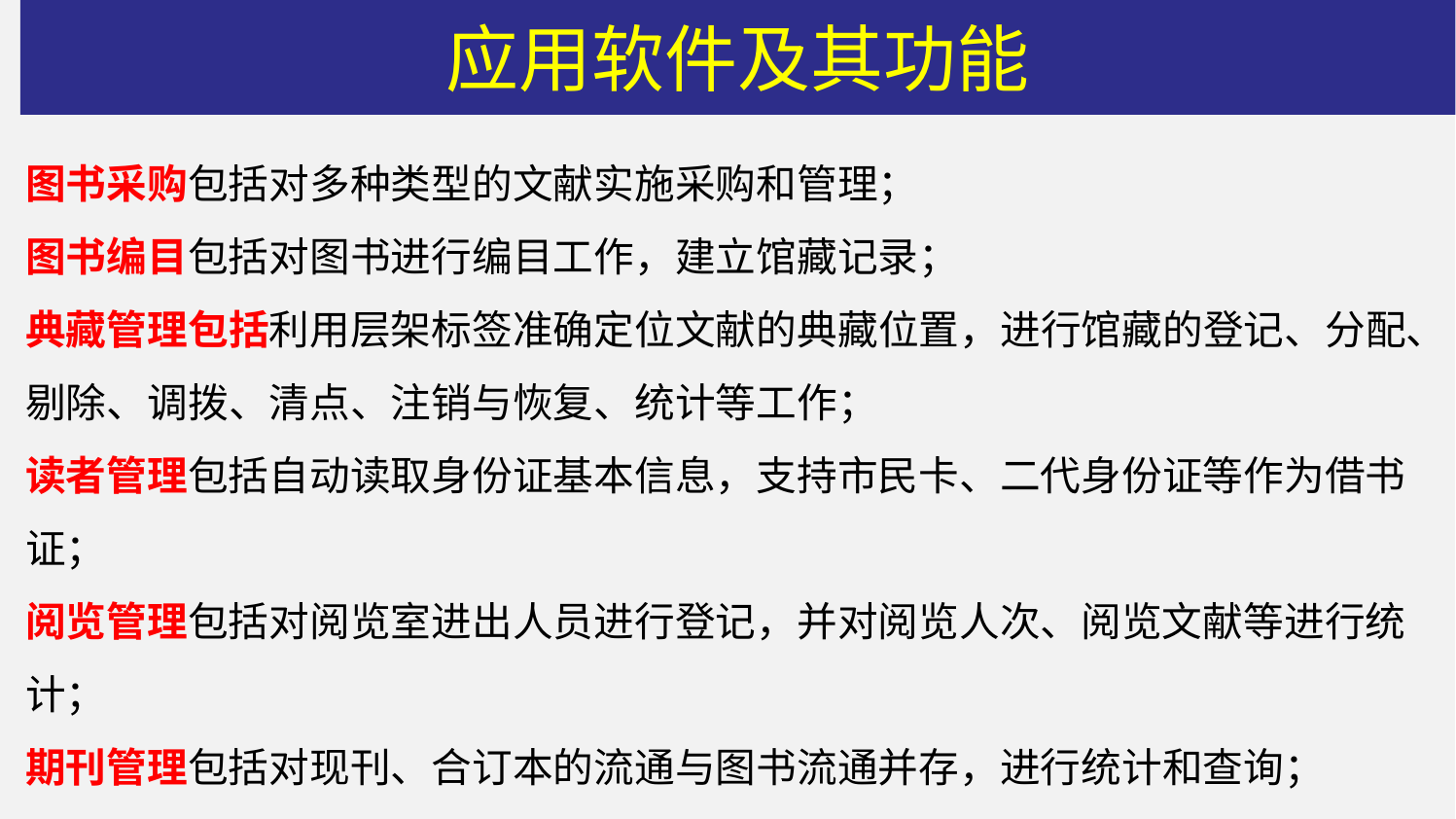

# 应用软件及其功能
图书采购包括对多种类型的文献实施采购和管理；
图书编目包括对图书进行编目工作，建立馆藏记录；
典藏管理包括利用层架标签准确定位文献的典藏位置，进行馆藏的登记、分配、剔除、调拨、清点、注销与恢复、统计等工作；
读者管理包括自动读取身份证基本信息，支持市民卡、二代身份证等作为借书证；
阅览管理包括对阅览室进出人员进行登记，并对阅览人次、阅览文献等进行统计；
期刊管理包括对现刊、合订本的流通与图书流通并存，进行统计和查询；
公共查询包括书目、期刊、非书资料的检索查询；
系统维护包括用户管理、数据备份和恢复等功能。